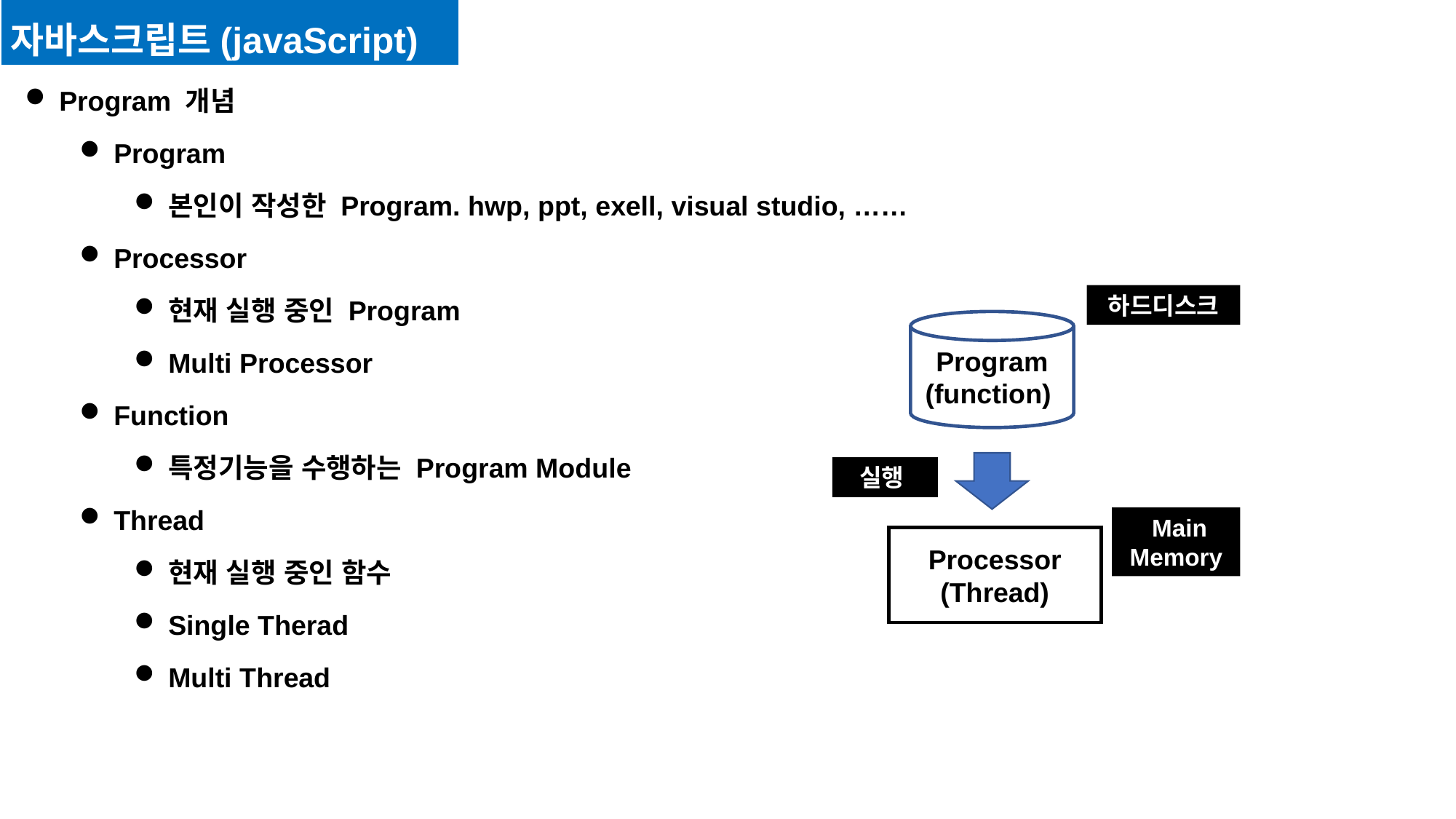

자바스크립트(javaScript)
Program 개념
Program
본인이 작성한 Program. hwp, ppt, exell, visual studio, ……
Processor
현재 실행 중인 Program
Multi Processor
Function
특정기능을 수행하는 Program Module
Thread
현재 실행 중인 함수
Single Therad
Multi Thread
하드디스크
Program
(function)

실행
 Main
Memory
Processor
(Thread)